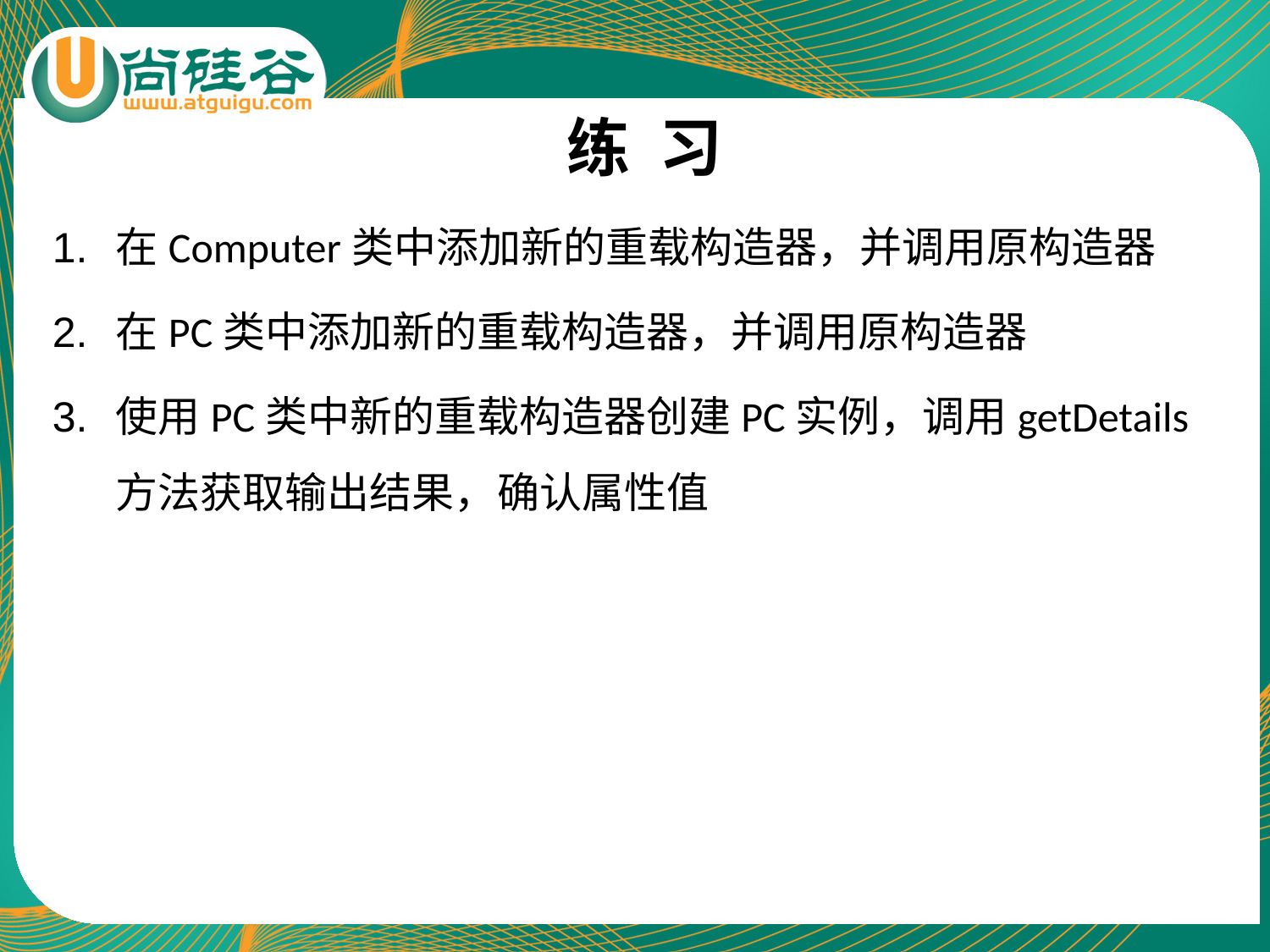

# 练  习
在Computer类中添加新的重载构造器，并调用原构造器
在PC类中添加新的重载构造器，并调用原构造器
使用PC类中新的重载构造器创建PC实例，调用getDetails方法获取输出结果，确认属性值